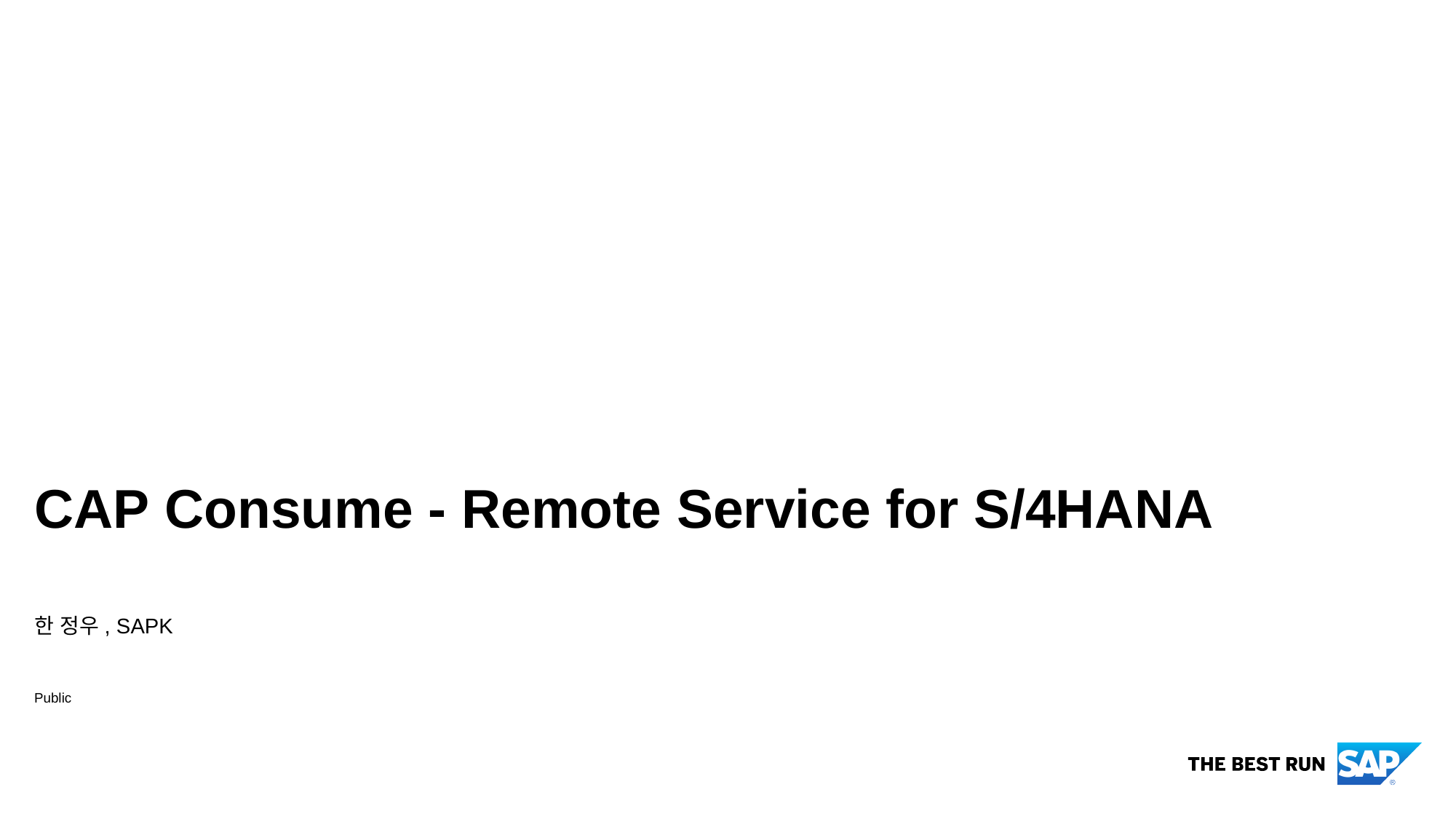

# CAP Consume - Remote Service for S/4HANA
한 정우, SAPK